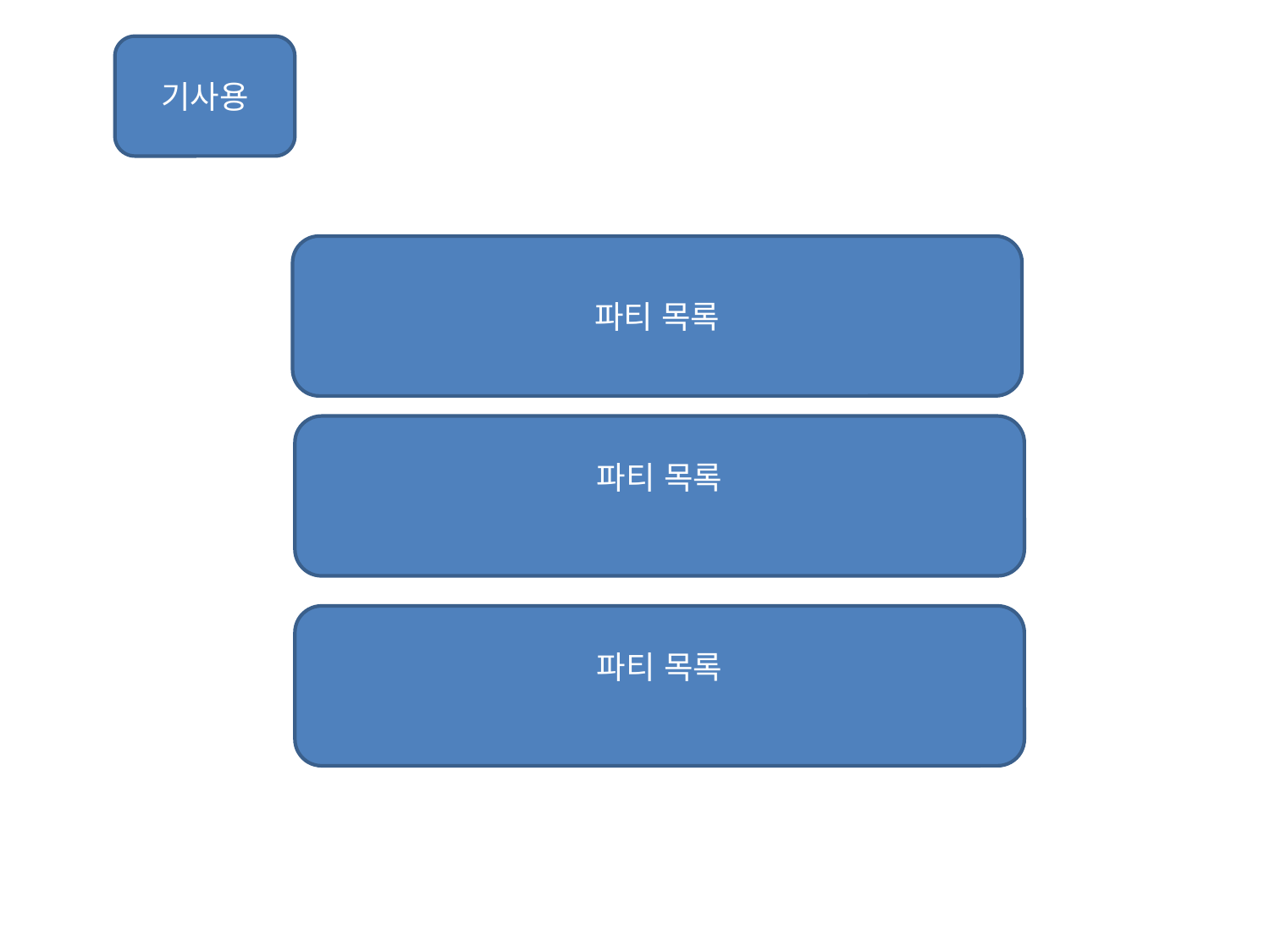

기사용
파티 목록
파티 목록

파티 목록